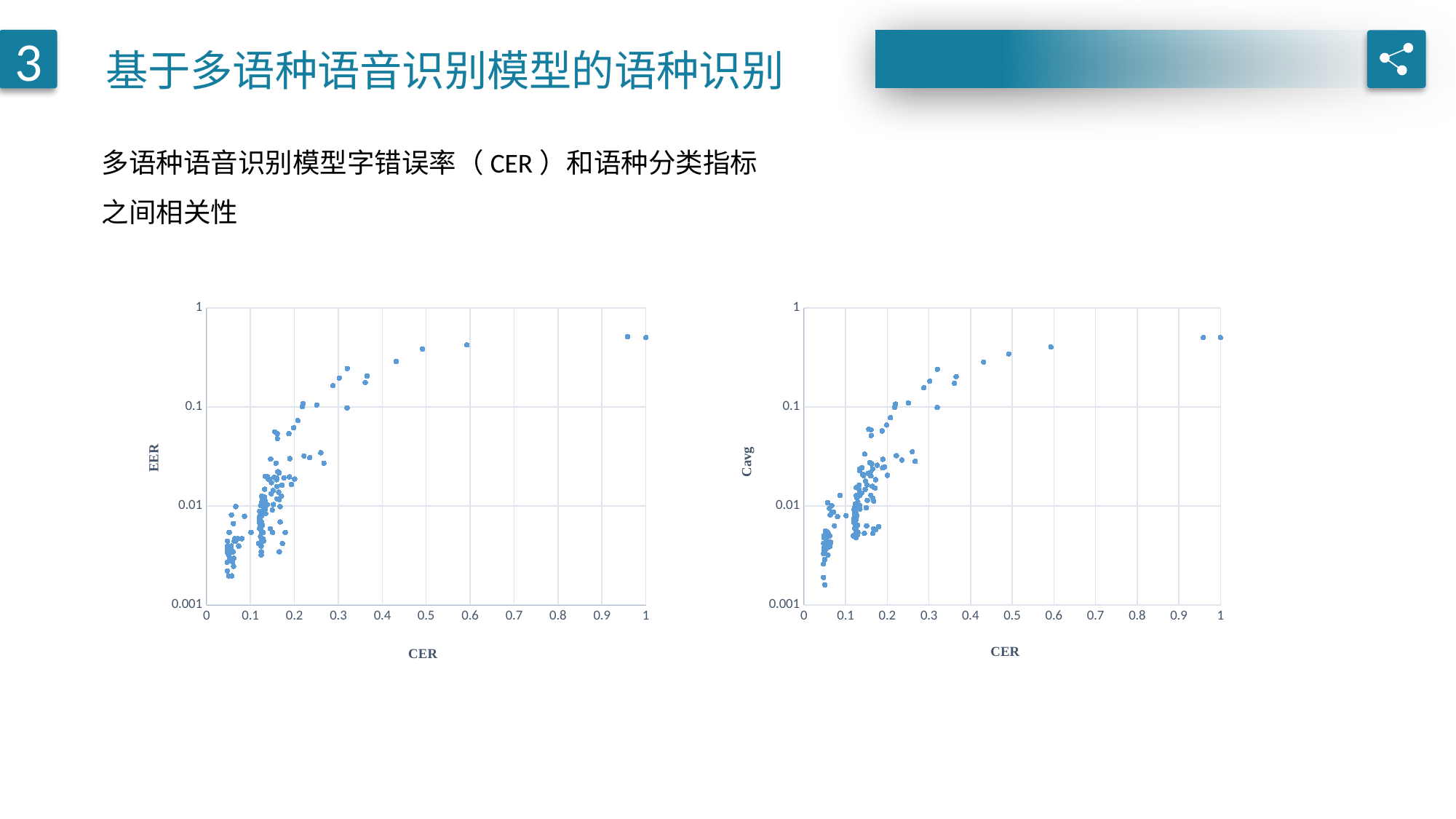

基于多语种语音识别模型的语种识别
3

多语种语音识别模型字错误率（CER）和语种分类指标之间相关性

### Chart

| Category | Cavg |
|---|---|

### Chart

| Category | EER |
|---|---|